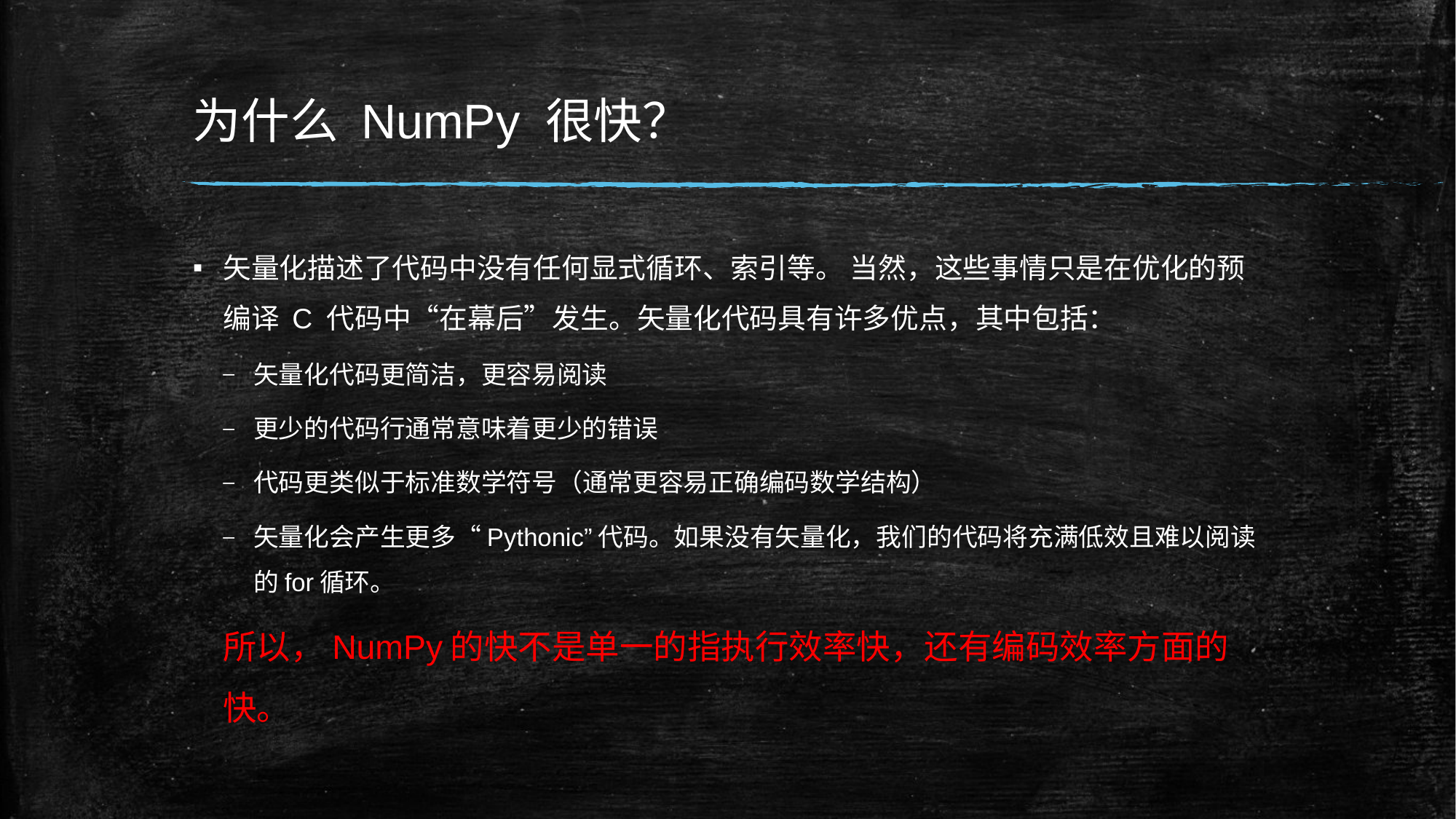

# 为什么 NumPy 很快？
矢量化描述了代码中没有任何显式循环、索引等。 当然，这些事情只是在优化的预编译 C 代码中“在幕后”发生。矢量化代码具有许多优点，其中包括：
矢量化代码更简洁，更容易阅读
更少的代码行通常意味着更少的错误
代码更类似于标准数学符号（通常更容易正确编码数学结构）
矢量化会产生更多“Pythonic”代码。如果没有矢量化，我们的代码将充满低效且难以阅读的for循环。
所以，NumPy的快不是单一的指执行效率快，还有编码效率方面的快。